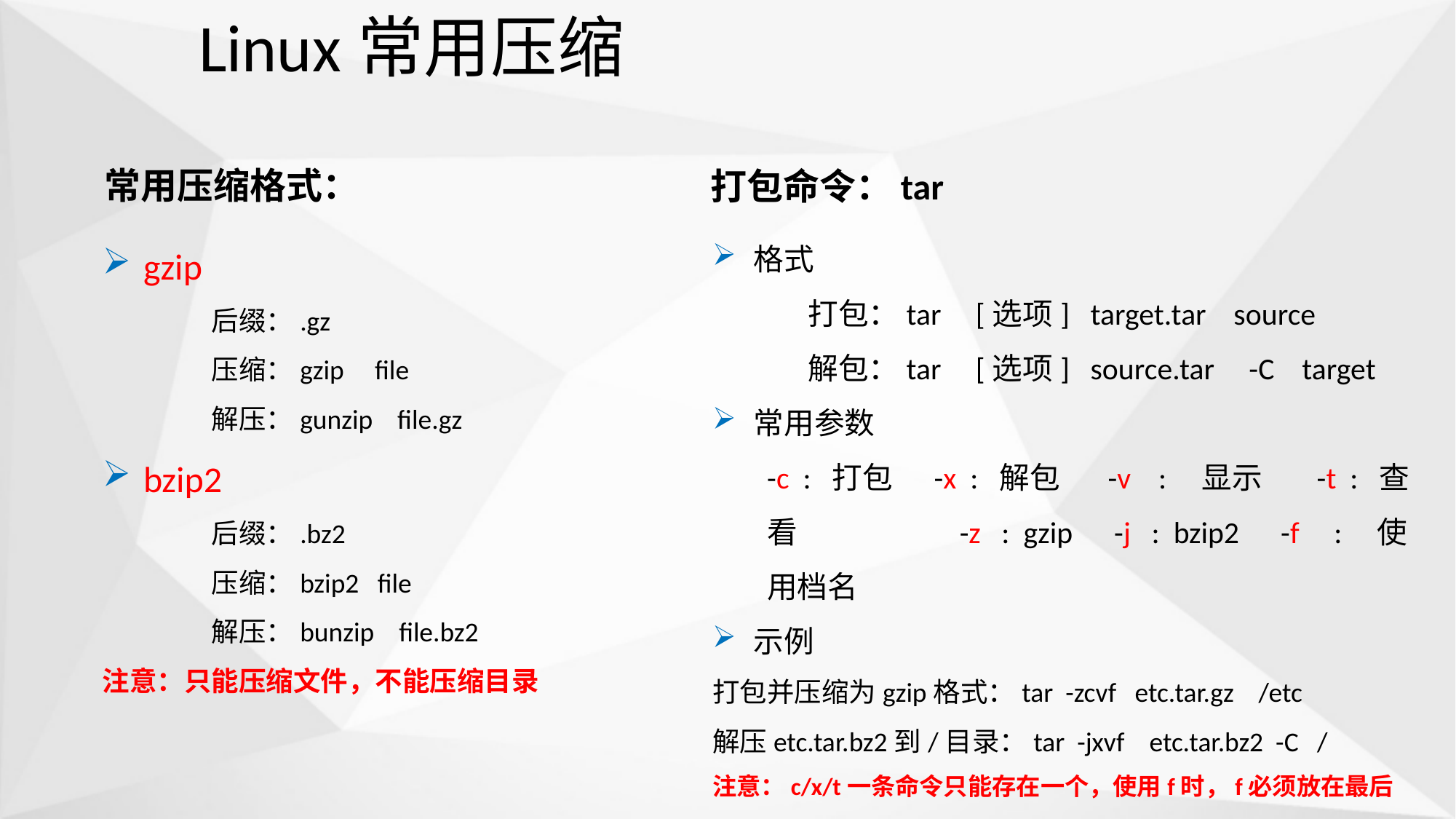

# Linux常用压缩
常用压缩格式：
gzip
后缀：.gz
	压缩：gzip     file
	解压：gunzip    file.gz
bzip2
后缀：.bz2
	压缩：bzip2   file
	解压：bunzip    file.bz2
注意：只能压缩文件，不能压缩目录

打包命令：tar
格式
     打包：tar     [选项]   target.tar    source
     解包：tar     [选项]   source.tar     -C    target
常用参数
-c  :  打包     -x  :  解包      -v    :    显示       -t  :  查看                       -z   :  gzip      -j   :  bzip2      -f     :    使用档名
示例
打包并压缩为gzip格式：tar  -zcvf   etc.tar.gz    /etc
解压etc.tar.bz2到/目录：tar  -jxvf    etc.tar.bz2  -C   /
注意：c/x/t一条命令只能存在一个，使用f时，f必须放在最后